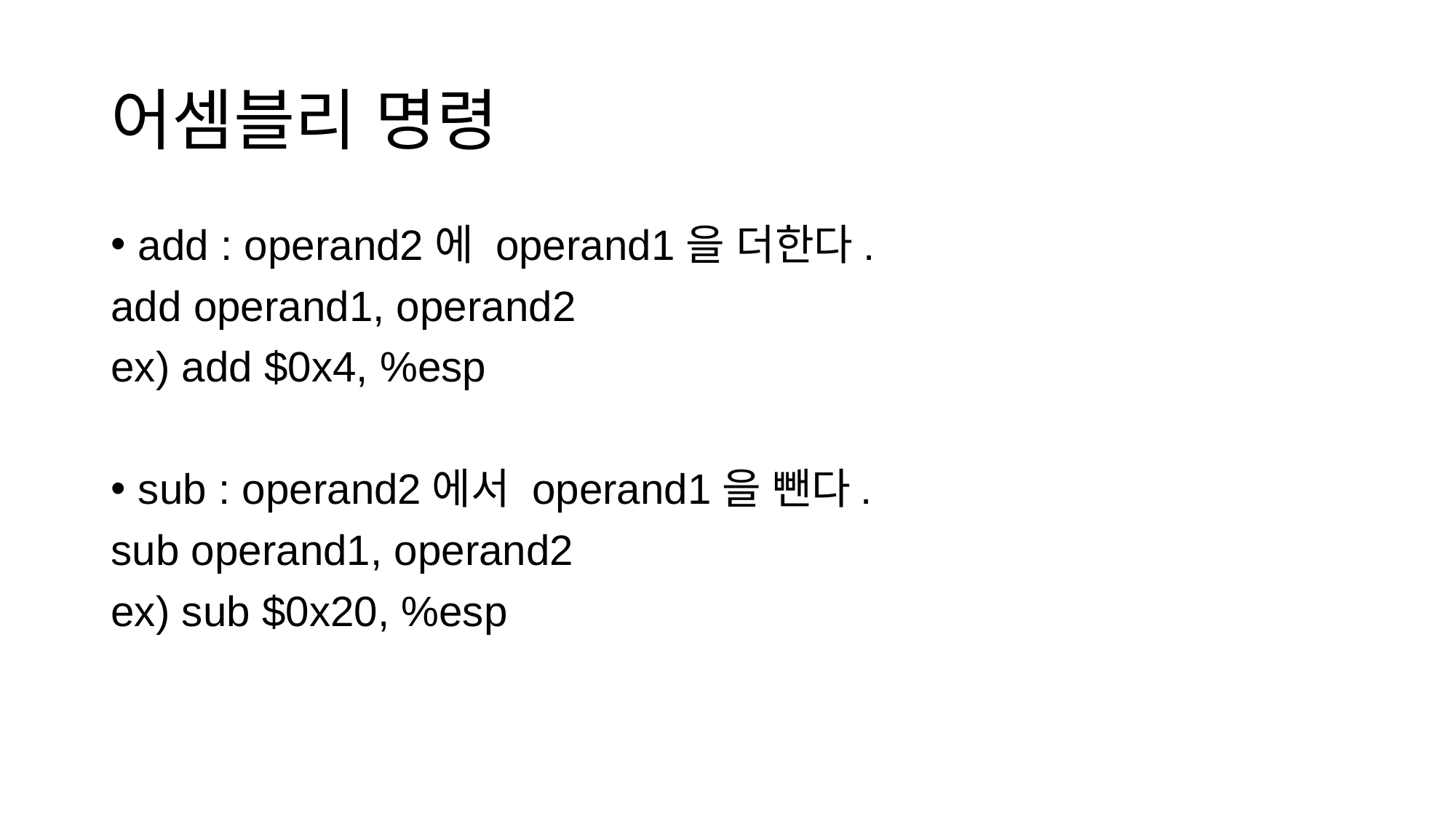

# 어셈블리 명령
add : operand2에 operand1을 더한다.
add operand1, operand2
ex) add $0x4, %esp

sub : operand2에서 operand1을 뺀다.
sub operand1, operand2
ex) sub $0x20, %esp